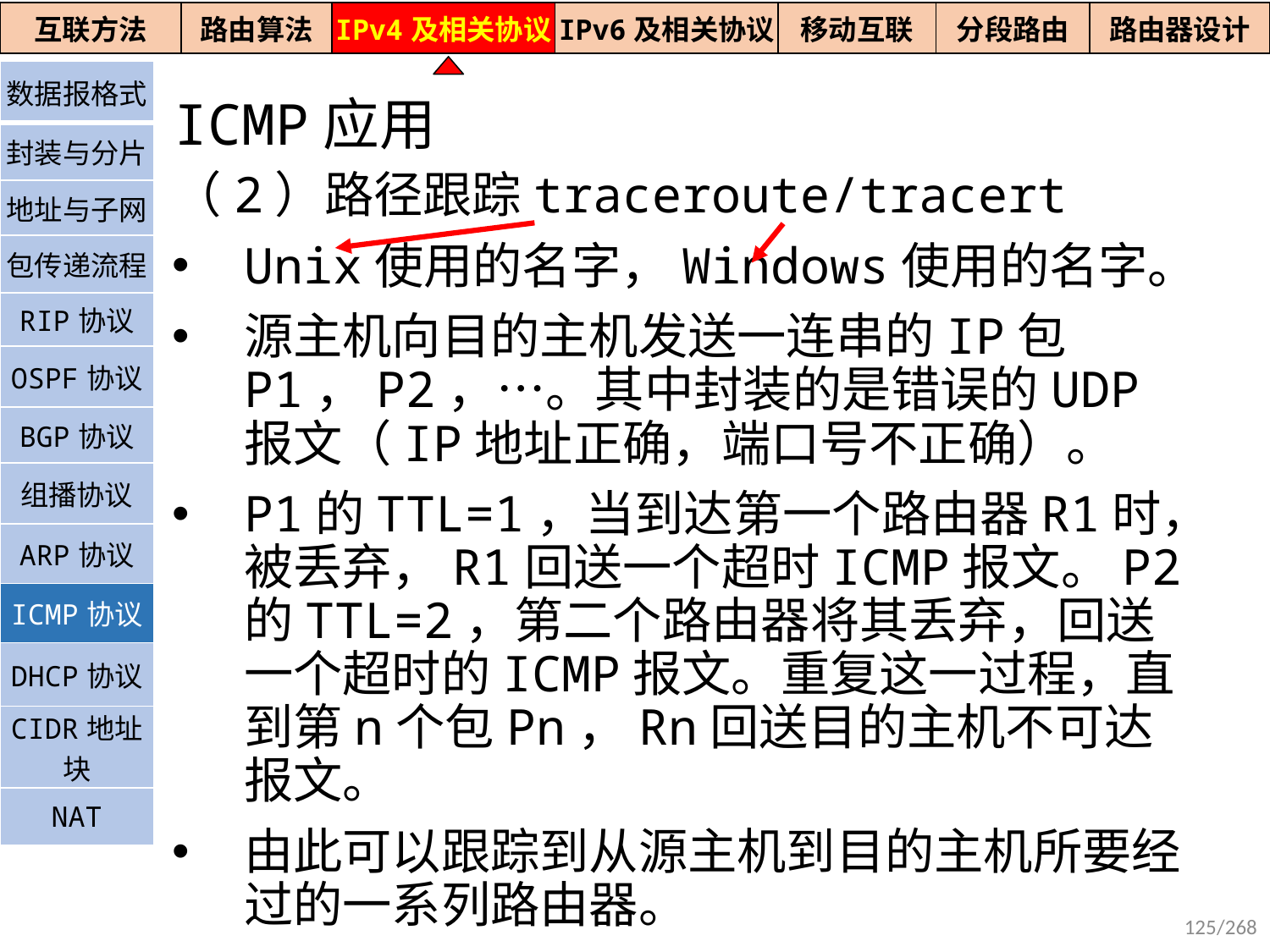

| 互联方法 | 路由算法 | IPv4及相关协议 | IPv6及相关协议 | 移动互联 | 分段路由 | 路由器设计 |
| --- | --- | --- | --- | --- | --- | --- |

| 数据报格式 |
| --- |
| 封装与分片 |
| 地址与子网 |
| 包传递流程 |
| RIP协议 |
| OSPF协议 |
| BGP协议 |
| 组播协议 |
| ARP协议 |
| ICMP协议 |
| DHCP协议 |
| CIDR地址块 |
| NAT |
ICMP应用
（2）路径跟踪traceroute/tracert
Unix使用的名字，Windows使用的名字。
源主机向目的主机发送一连串的IP包P1，P2，…。其中封装的是错误的UDP报文（IP地址正确，端口号不正确）。
P1的TTL=1，当到达第一个路由器R1时，被丢弃，R1回送一个超时ICMP报文。P2的TTL=2，第二个路由器将其丢弃，回送一个超时的ICMP报文。重复这一过程，直到第n个包Pn，Rn回送目的主机不可达报文。
由此可以跟踪到从源主机到目的主机所要经过的一系列路由器。

125/268